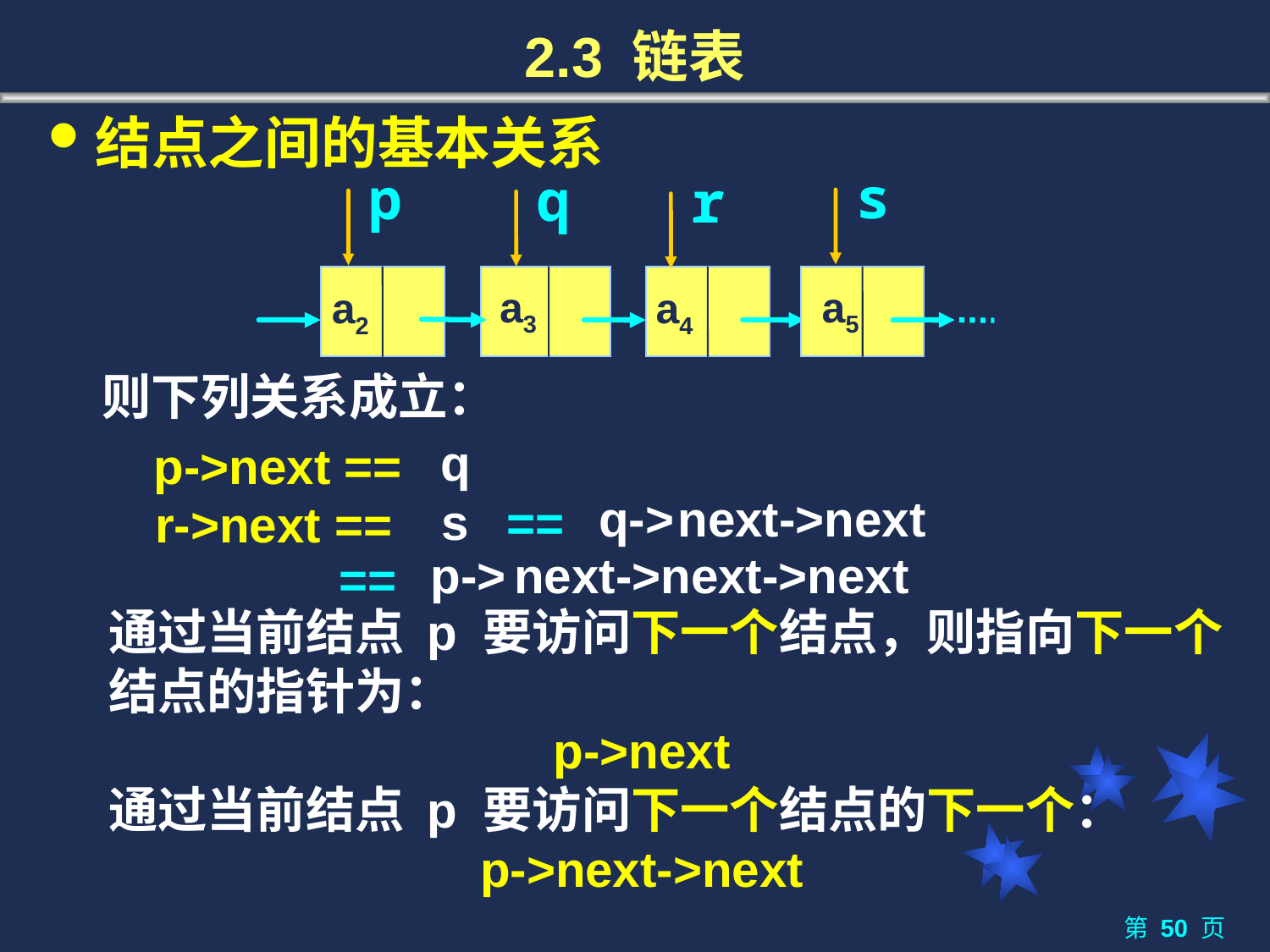

# 2.3 链表
结点之间的基本关系
s
p
q
r

a3
a5
a2
a4

则下列关系成立：
q
p->next ==
q->
next->next
s
==
r->next ==
p->
next->next->next
==
	通过当前结点 p 要访问下一个结点，则指向下一个结点的指针为：
p->next
	通过当前结点 p 要访问下一个结点的下一个：
p->next->next
第 50 页